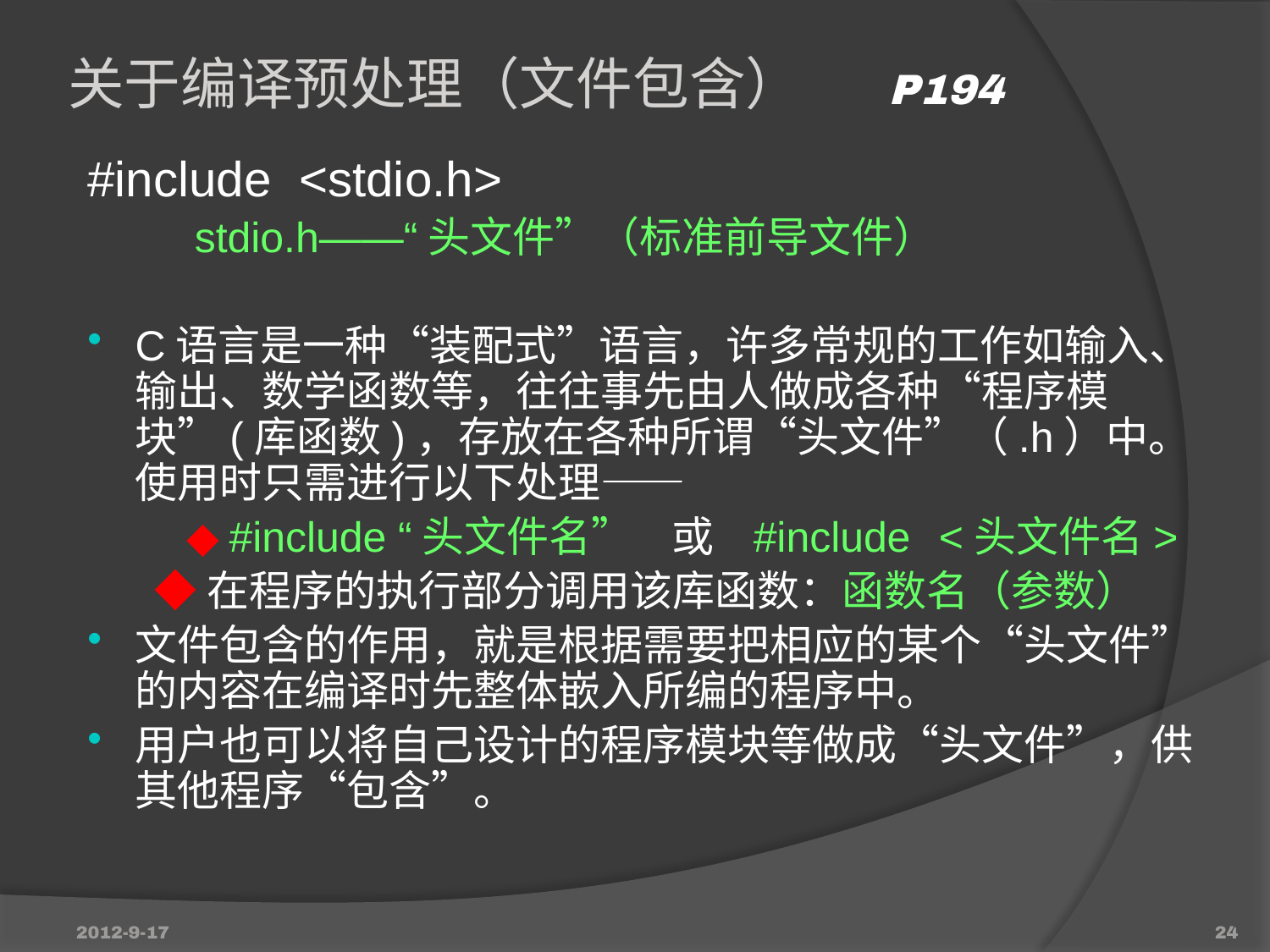

关于编译预处理（文件包含）     P194
#include  <stdio.h>
           stdio.h——“头文件”（标准前导文件）

C语言是一种“装配式”语言，许多常规的工作如输入、输出、数学函数等，往往事先由人做成各种“程序模块”(库函数)，存放在各种所谓“头文件”（.h）中。使用时只需进行以下处理——
       ◆#include “头文件名”    或   #include  <头文件名>
       ◆在程序的执行部分调用该库函数：函数名（参数）
文件包含的作用，就是根据需要把相应的某个“头文件”的内容在编译时先整体嵌入所编的程序中。
用户也可以将自己设计的程序模块等做成“头文件”，供其他程序“包含”。
2012-9-17
24